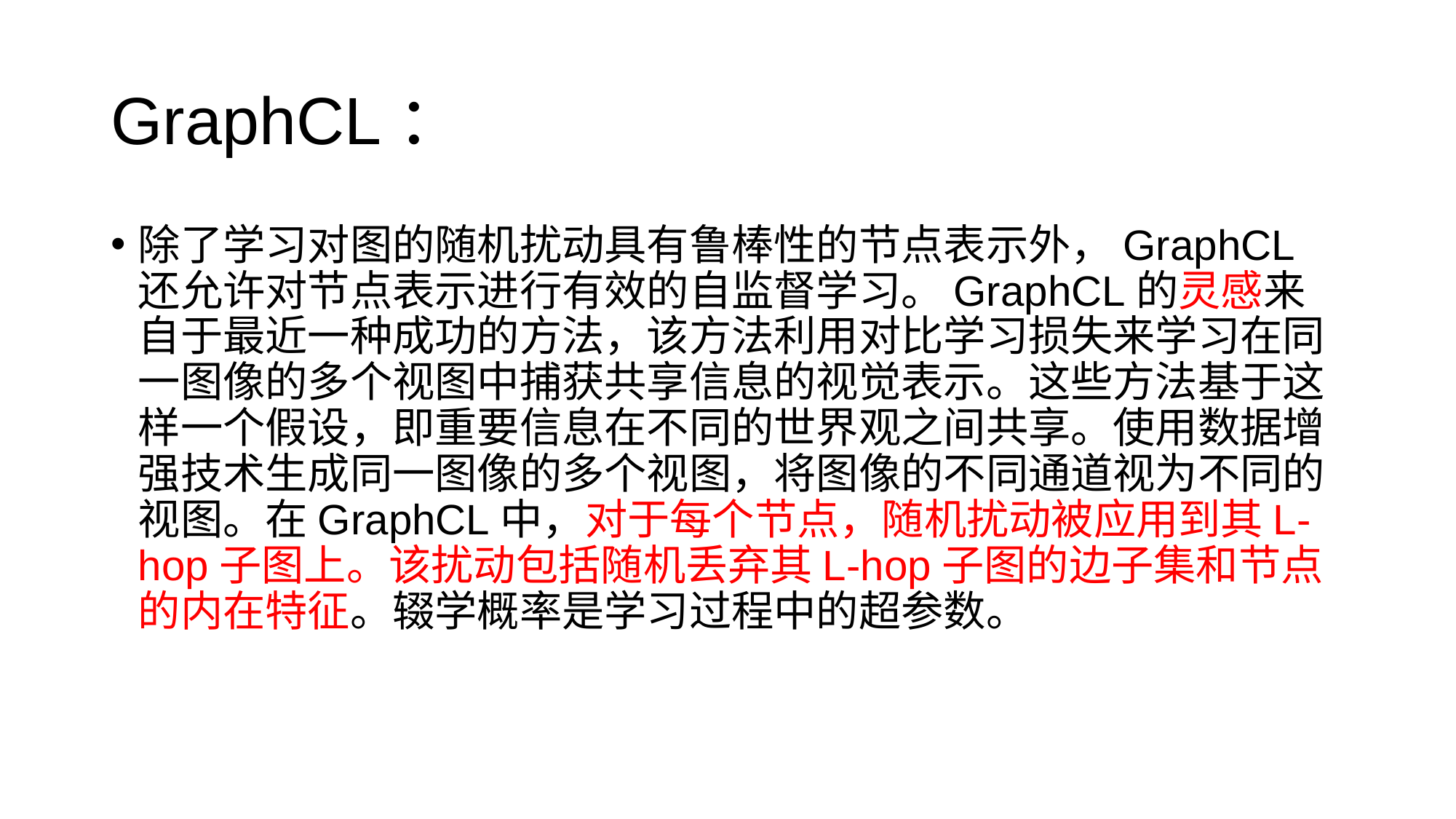

# GraphCL：
除了学习对图的随机扰动具有鲁棒性的节点表示外，GraphCL还允许对节点表示进行有效的自监督学习。GraphCL的灵感来自于最近一种成功的方法，该方法利用对比学习损失来学习在同一图像的多个视图中捕获共享信息的视觉表示。这些方法基于这样一个假设，即重要信息在不同的世界观之间共享。使用数据增强技术生成同一图像的多个视图，将图像的不同通道视为不同的视图。在GraphCL中，对于每个节点，随机扰动被应用到其L-hop子图上。该扰动包括随机丢弃其L-hop子图的边子集和节点的内在特征。辍学概率是学习过程中的超参数。